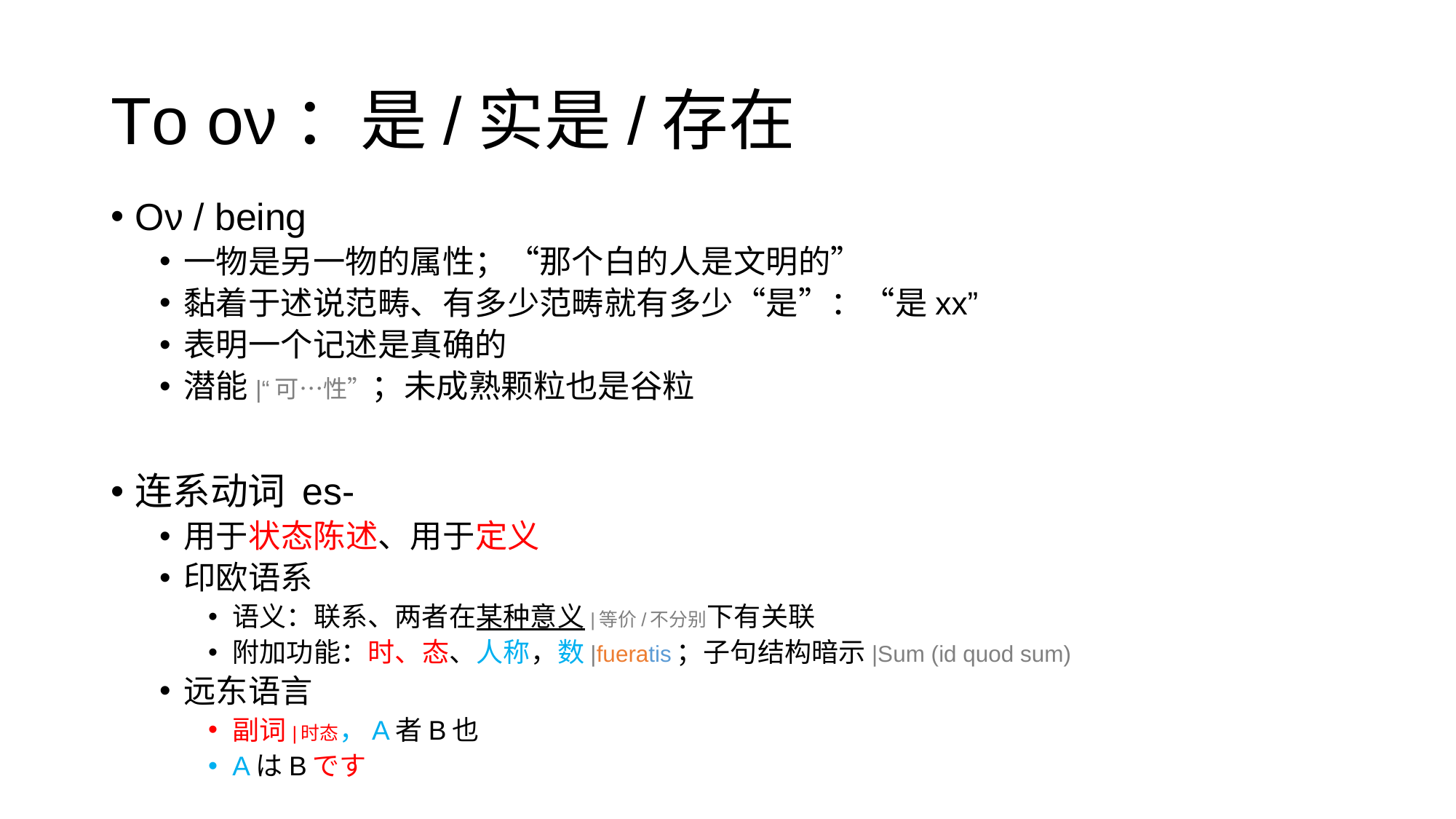

# Το ον：是/实是/存在
Ον / being
一物是另一物的属性；“那个白的人是文明的”
黏着于述说范畴、有多少范畴就有多少“是”：“是xx”
表明一个记述是真确的
潜能|“可…性”；未成熟颗粒也是谷粒

连系动词 es-
用于状态陈述、用于定义
印欧语系
语义：联系、两者在某种意义|等价/不分别下有关联
附加功能：时、态、人称，数|fueratis；子句结构暗示|Sum (id quod sum)
远东语言
副词|时态，A者B也
AはBです